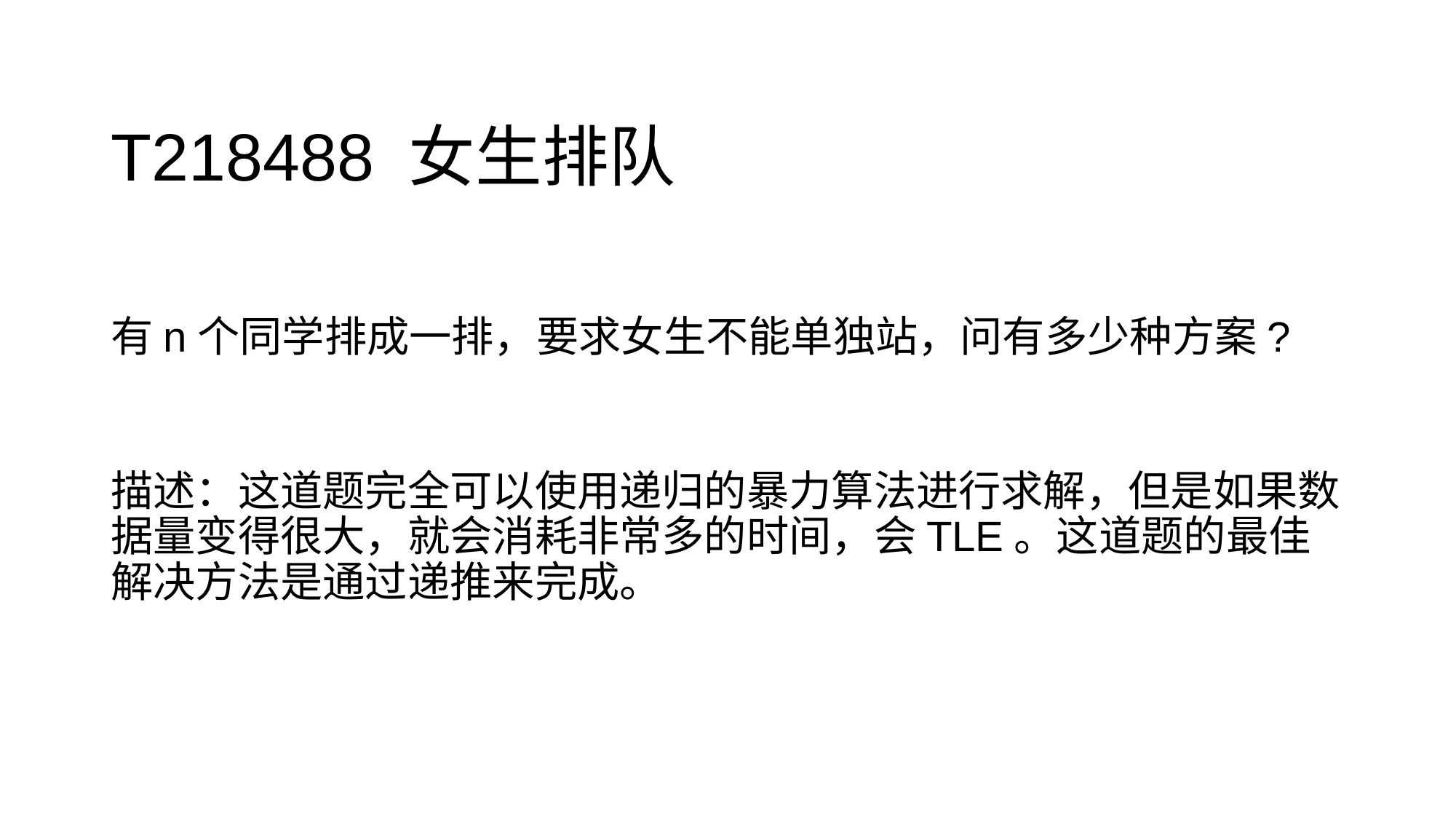

# T218488 女生排队
有n个同学排成一排，要求女生不能单独站，问有多少种方案?
描述：这道题完全可以使用递归的暴力算法进行求解，但是如果数据量变得很大，就会消耗非常多的时间，会TLE。这道题的最佳解决方法是通过递推来完成。